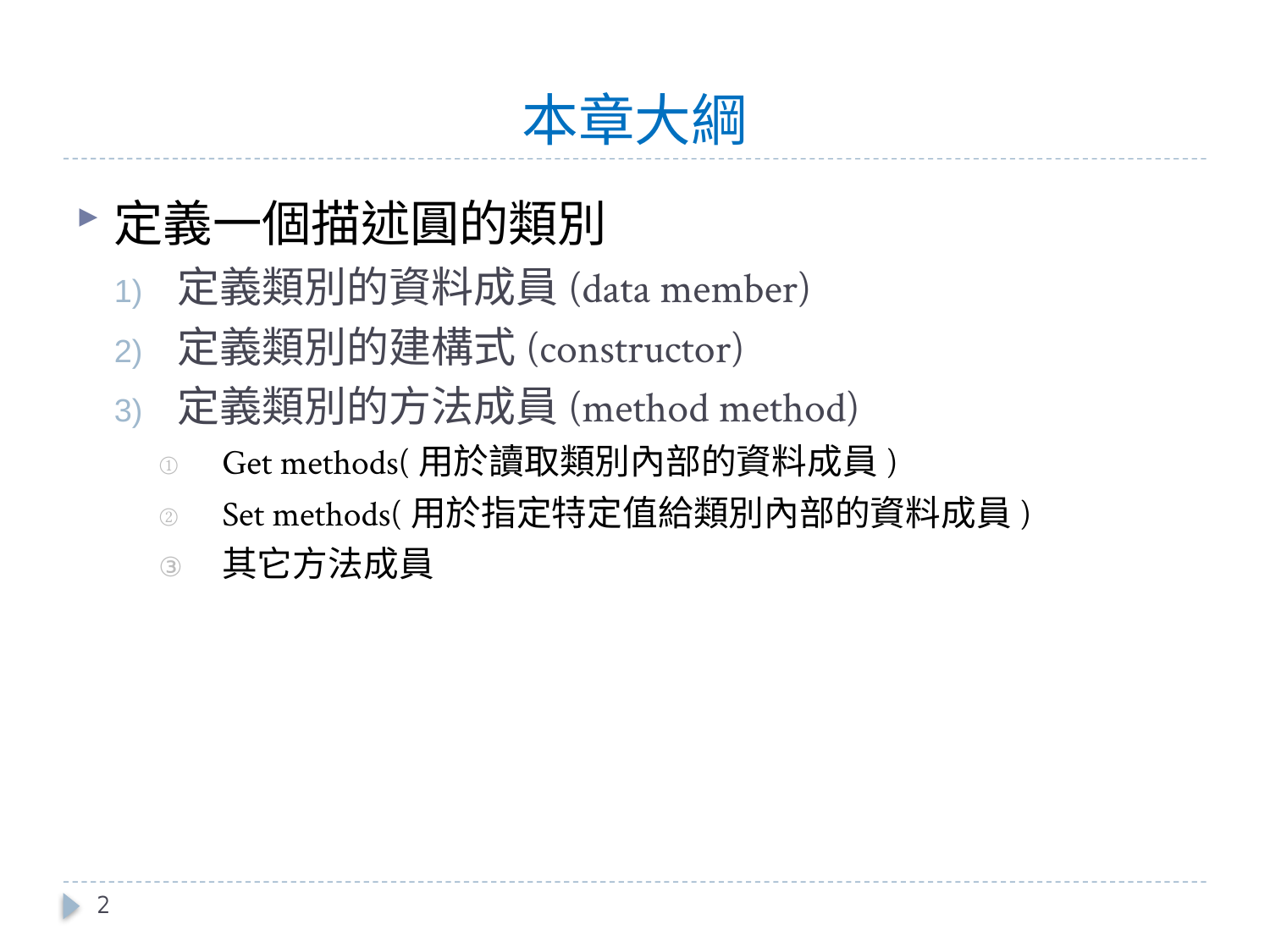

# 本章大綱
定義一個描述圓的類別
定義類別的資料成員(data member)
定義類別的建構式(constructor)
定義類別的方法成員(method method)
Get methods(用於讀取類別內部的資料成員)
Set methods(用於指定特定值給類別內部的資料成員)
其它方法成員

2